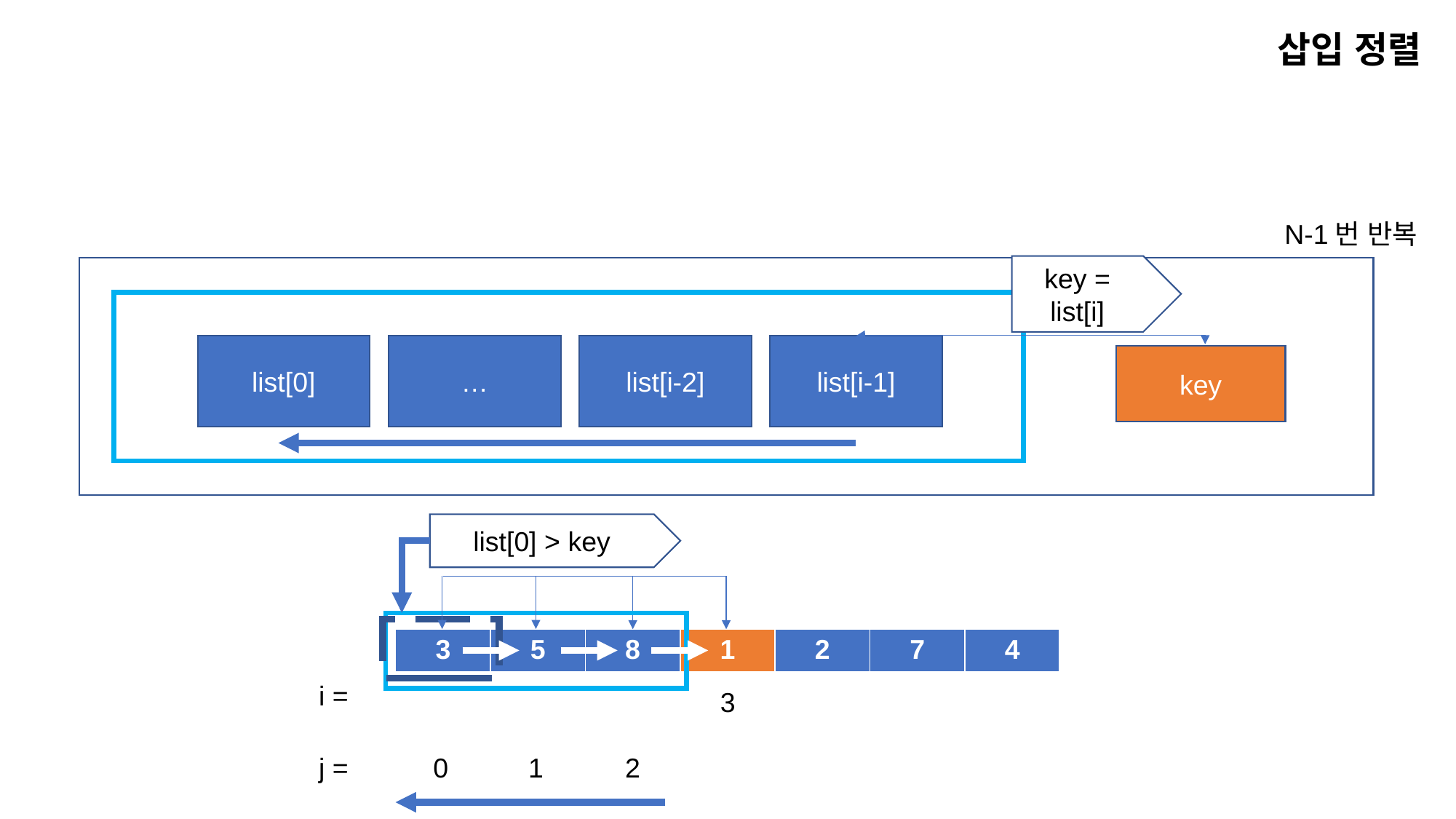

삽입 정렬
N-1번 반복
key = list[i]

list[0]
…
list[i-2]
list[i-1]
key
list[0] > key

| 3 | 5 | 8 | 1 | 2 | 7 | 4 |
| --- | --- | --- | --- | --- | --- | --- |
i =
3
j =
0
1
2